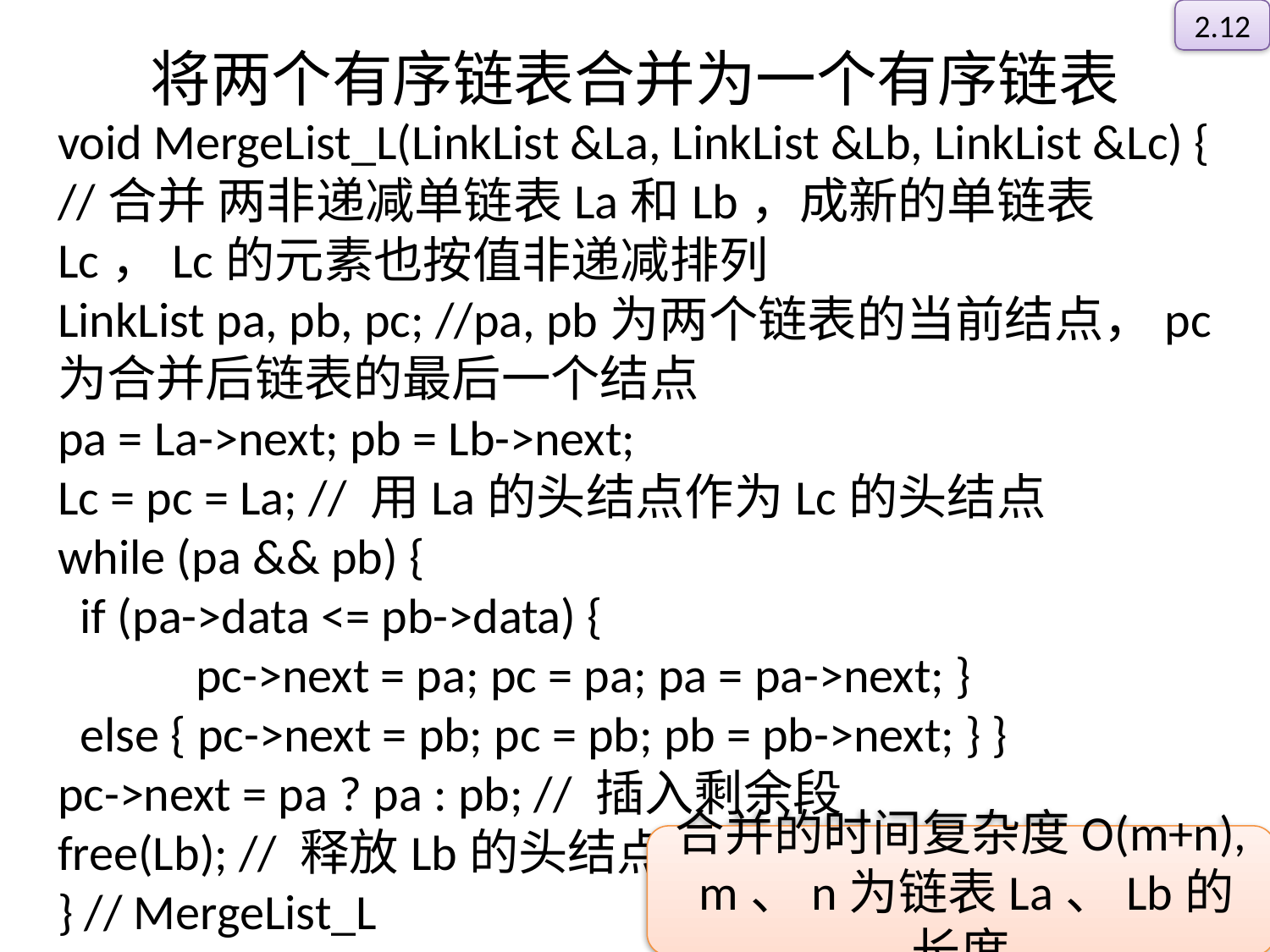

2.12
# 将两个有序链表合并为一个有序链表
void MergeList_L(LinkList &La, LinkList &Lb, LinkList &Lc) {
//合并 两非递减单链表La和Lb，成新的单链表Lc，Lc的元素也按值非递减排列
LinkList pa, pb, pc; //pa, pb为两个链表的当前结点，pc为合并后链表的最后一个结点
pa = La->next; pb = Lb->next;
Lc = pc = La; // 用La的头结点作为Lc的头结点
while (pa && pb) {
  if (pa->data <= pb->data) {
	 pc->next = pa; pc = pa; pa = pa->next; }
  else { pc->next = pb; pc = pb; pb = pb->next; } }
pc->next = pa ? pa : pb; // 插入剩余段
free(Lb); // 释放Lb的头结点
} // MergeList_L
合并的时间复杂度O(m+n),
 m、n为链表La、Lb的长度